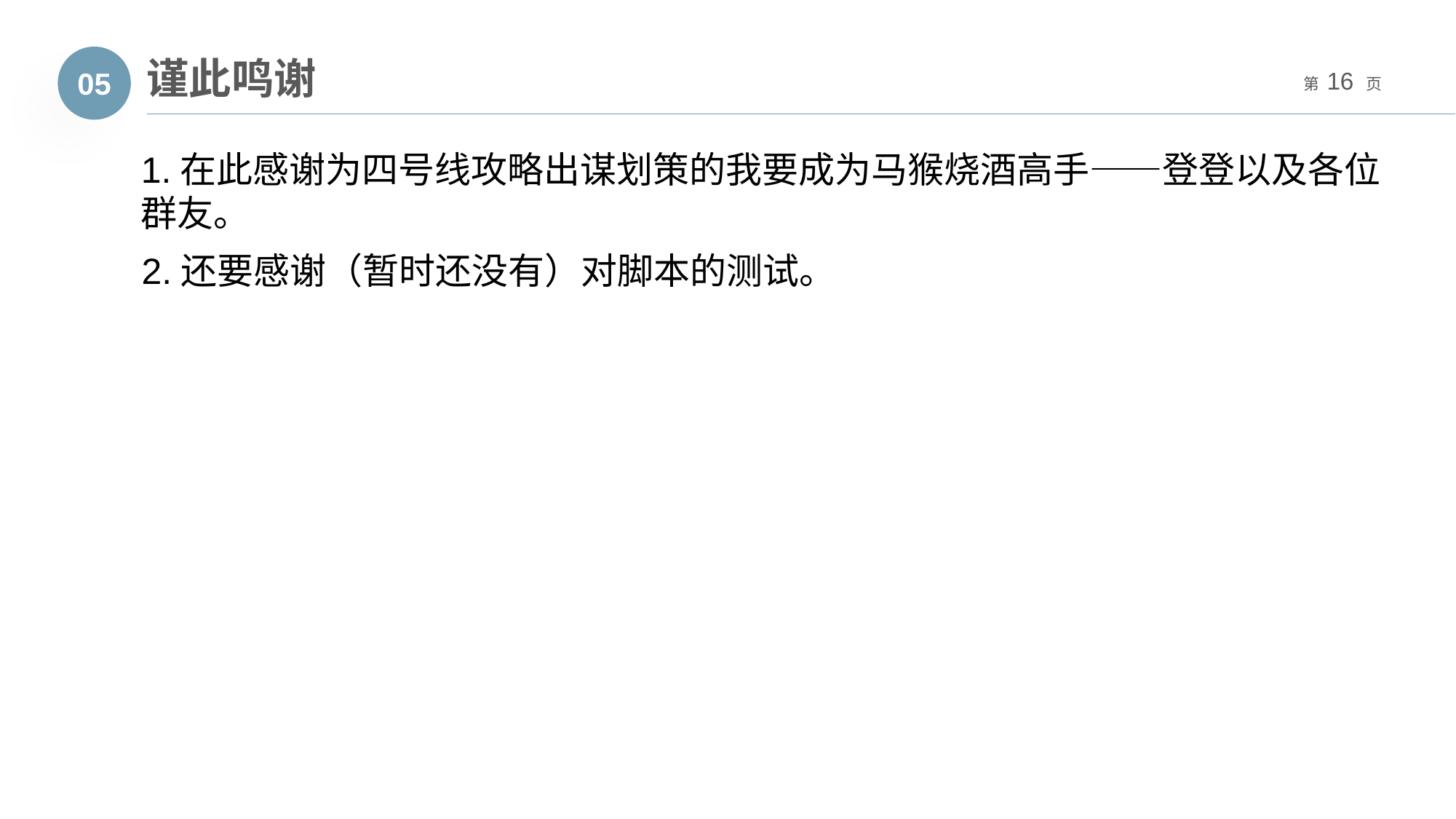

谨此鸣谢
05
1.在此感谢为四号线攻略出谋划策的我要成为马猴烧酒高手——登登以及各位群友。
2.还要感谢（暂时还没有）对脚本的测试。